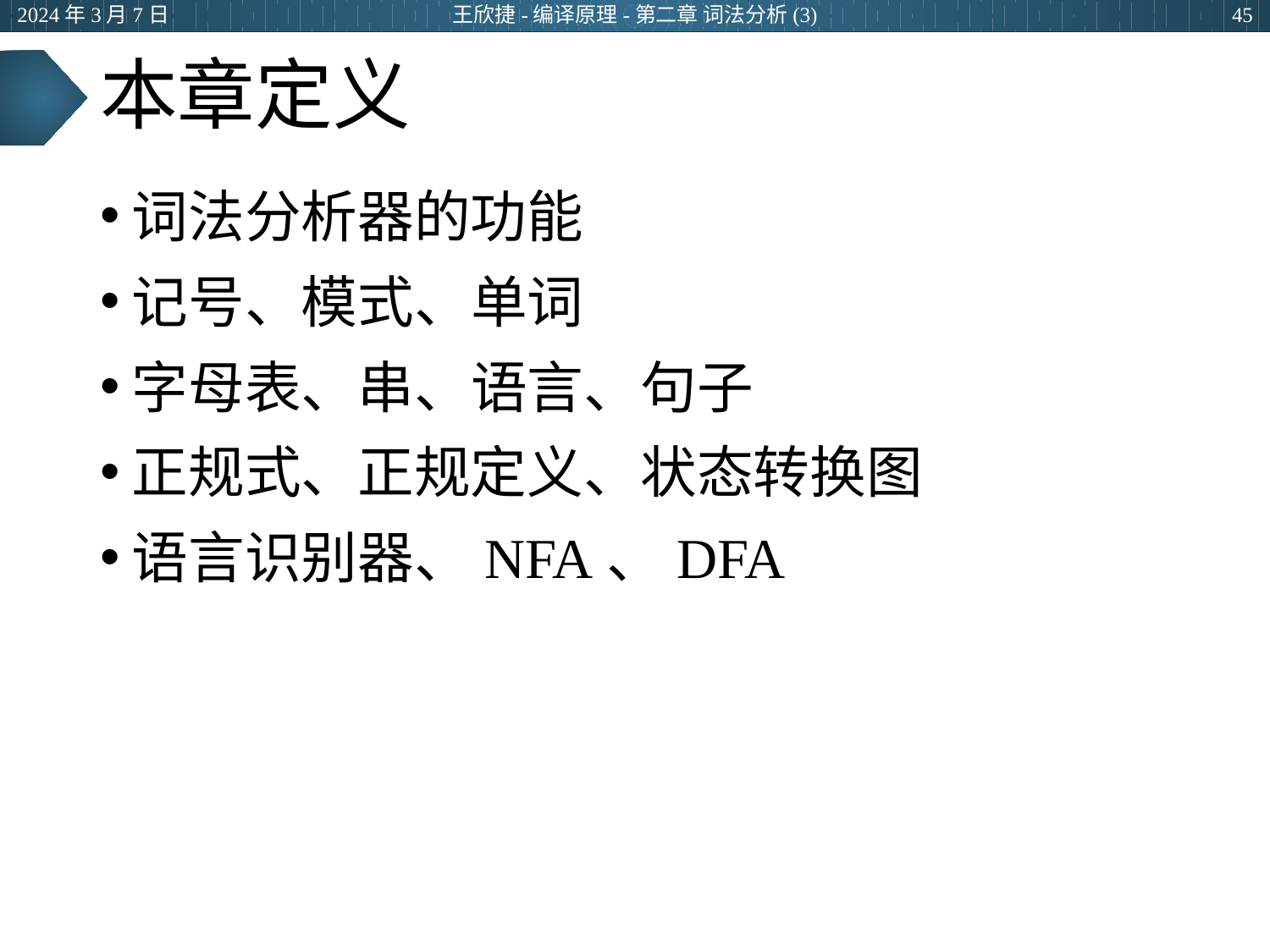

2024年3月7日
王欣捷-编译原理-第二章 词法分析(3)
45
# 本章定义
词法分析器的功能
记号、模式、单词
字母表、串、语言、句子
正规式、正规定义、状态转换图
语言识别器、NFA、DFA